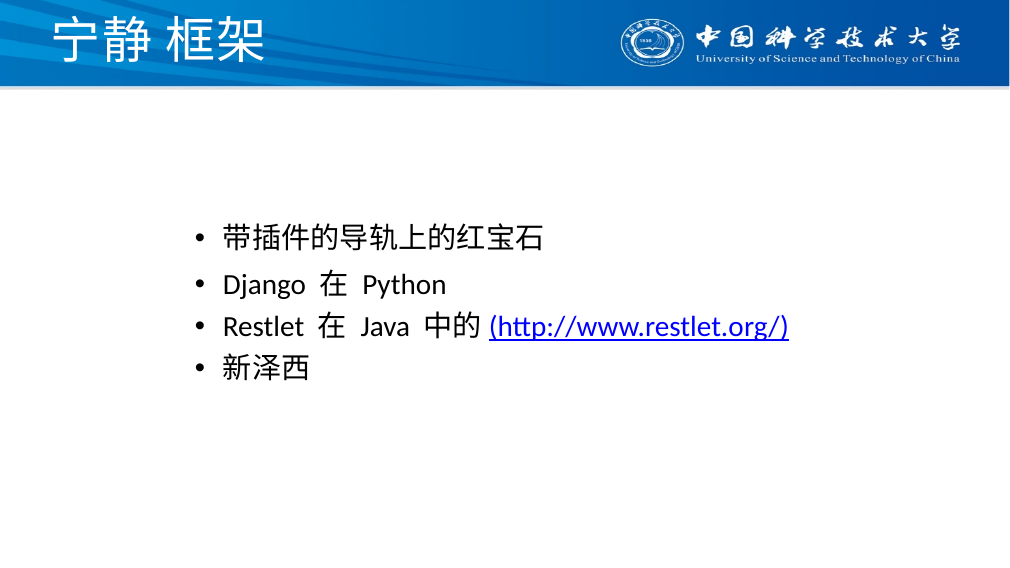

# 宁静 框架
带插件的导轨上的红宝石
Django 在 Python
Restlet 在 Java 中的(http://www.restlet.org/)
新泽西